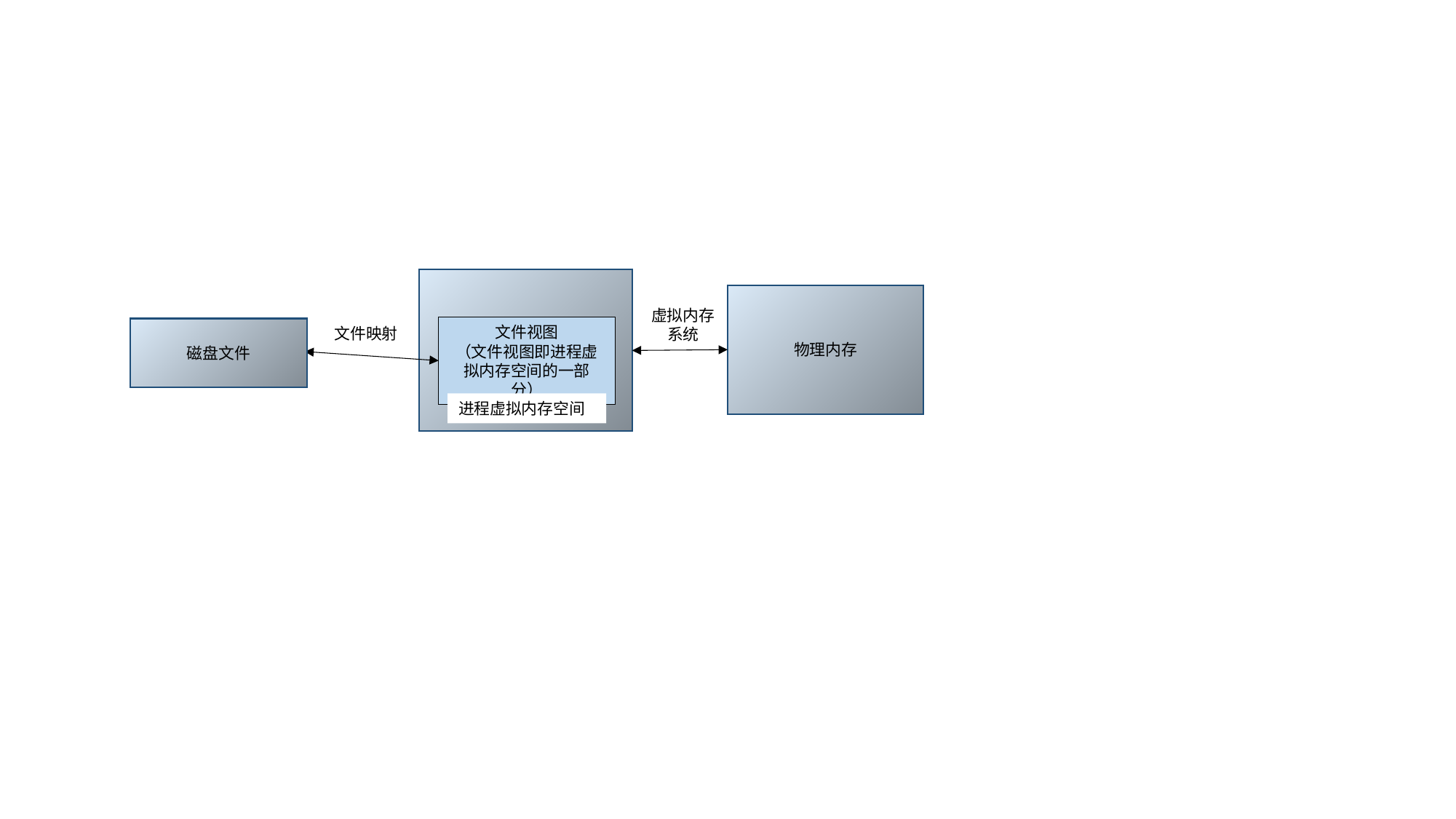

物理内存
虚拟内存系统
文件视图
（文件视图即进程虚拟内存空间的一部分）

磁盘文件

文件映射
进程虚拟内存空间